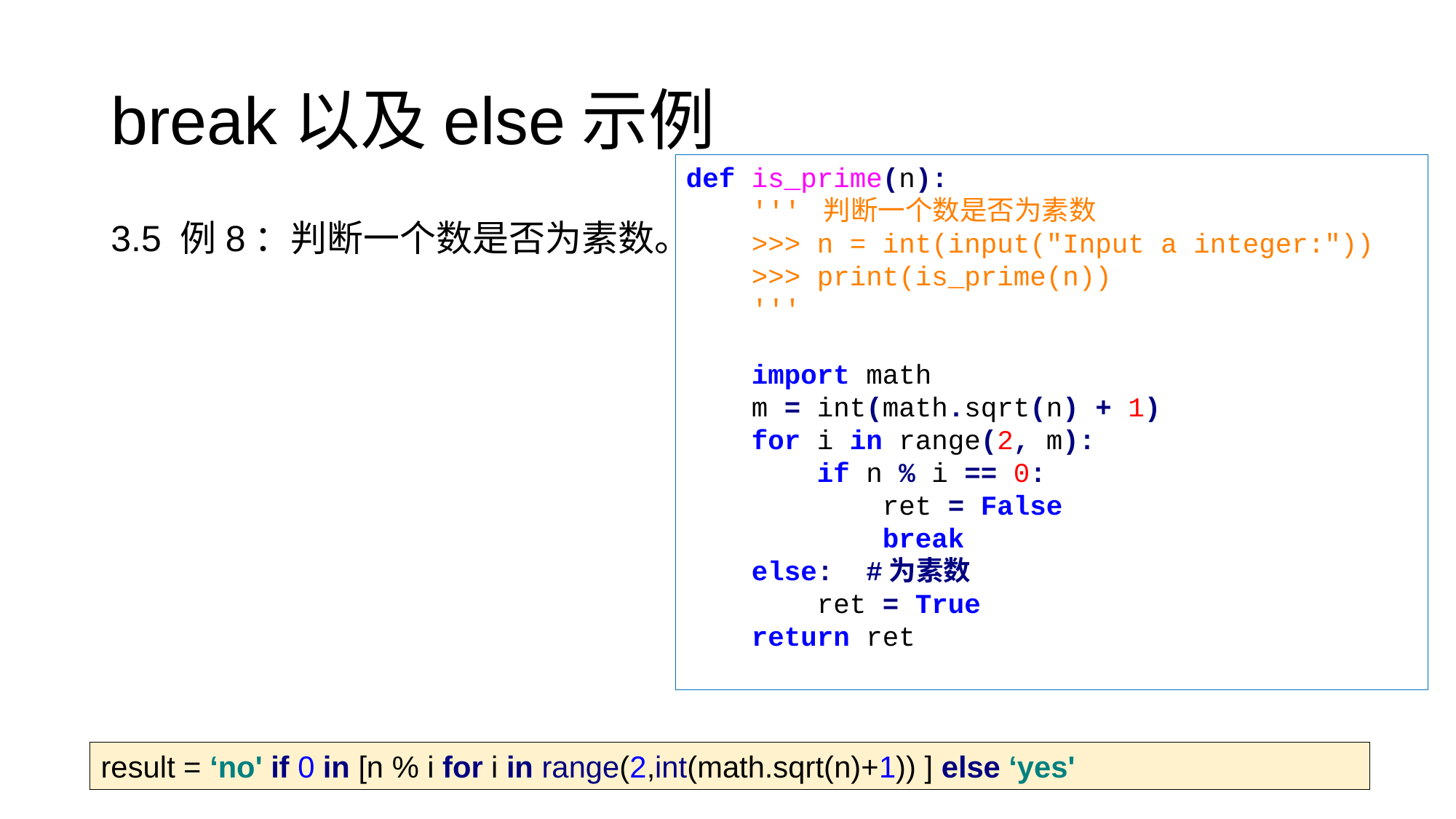

# break以及else示例
def is_prime(n):
    ''' 判断一个数是否为素数
    >>> n = int(input("Input a integer:"))
    >>> print(is_prime(n))
    '''

    import math
    m = int(math.sqrt(n) + 1)
    for i in range(2, m):
        if n % i == 0:
            ret = False
            break
    else:  #为素数
        ret = True
    return ret

3.5 例8：判断一个数是否为素数。
result = ‘no' if 0 in [n % i for i in range(2,int(math.sqrt(n)+1)) ] else ‘yes'